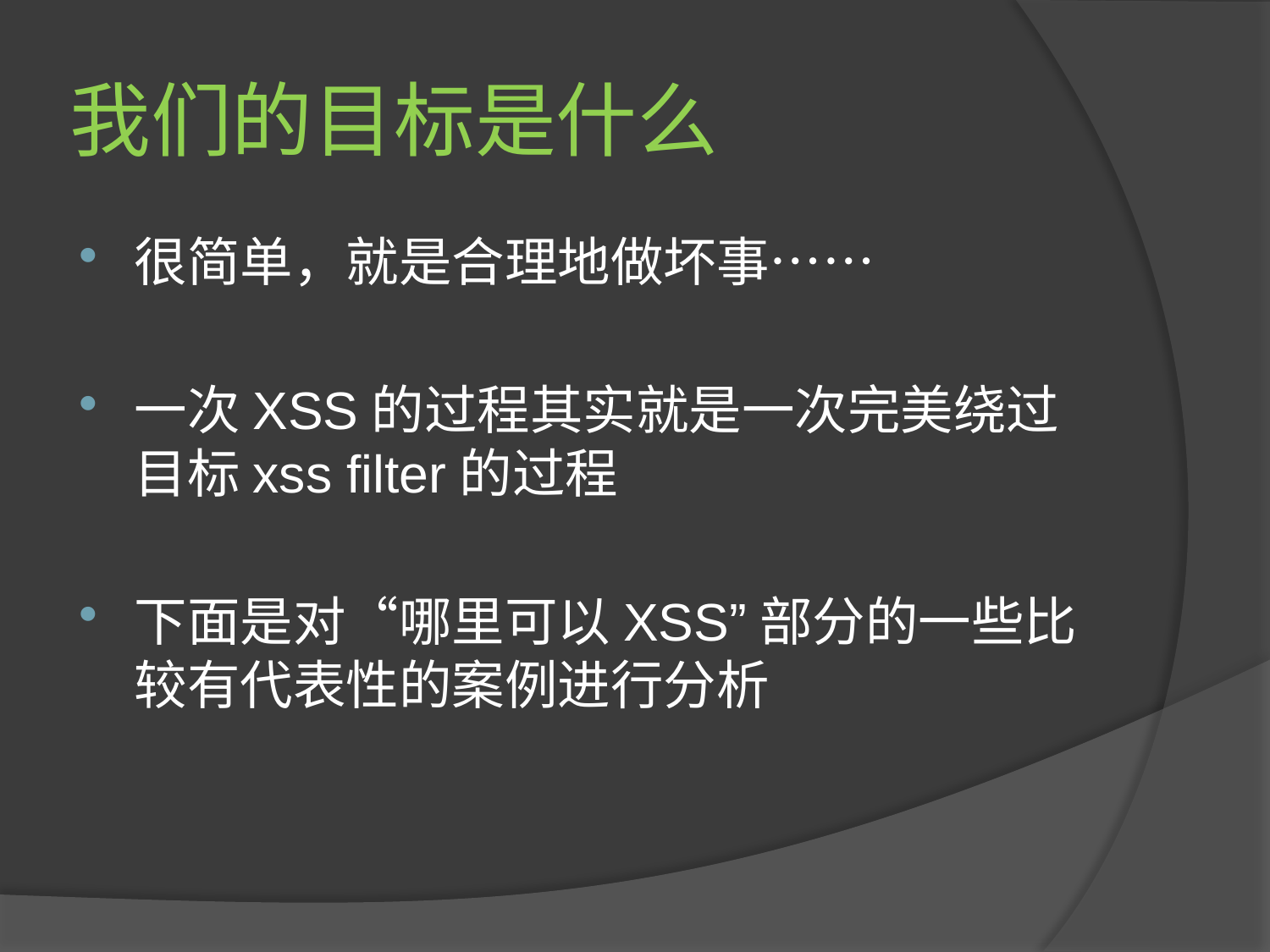

# 我们的目标是什么
很简单，就是合理地做坏事……

一次XSS的过程其实就是一次完美绕过目标xss filter的过程

下面是对“哪里可以XSS”部分的一些比较有代表性的案例进行分析